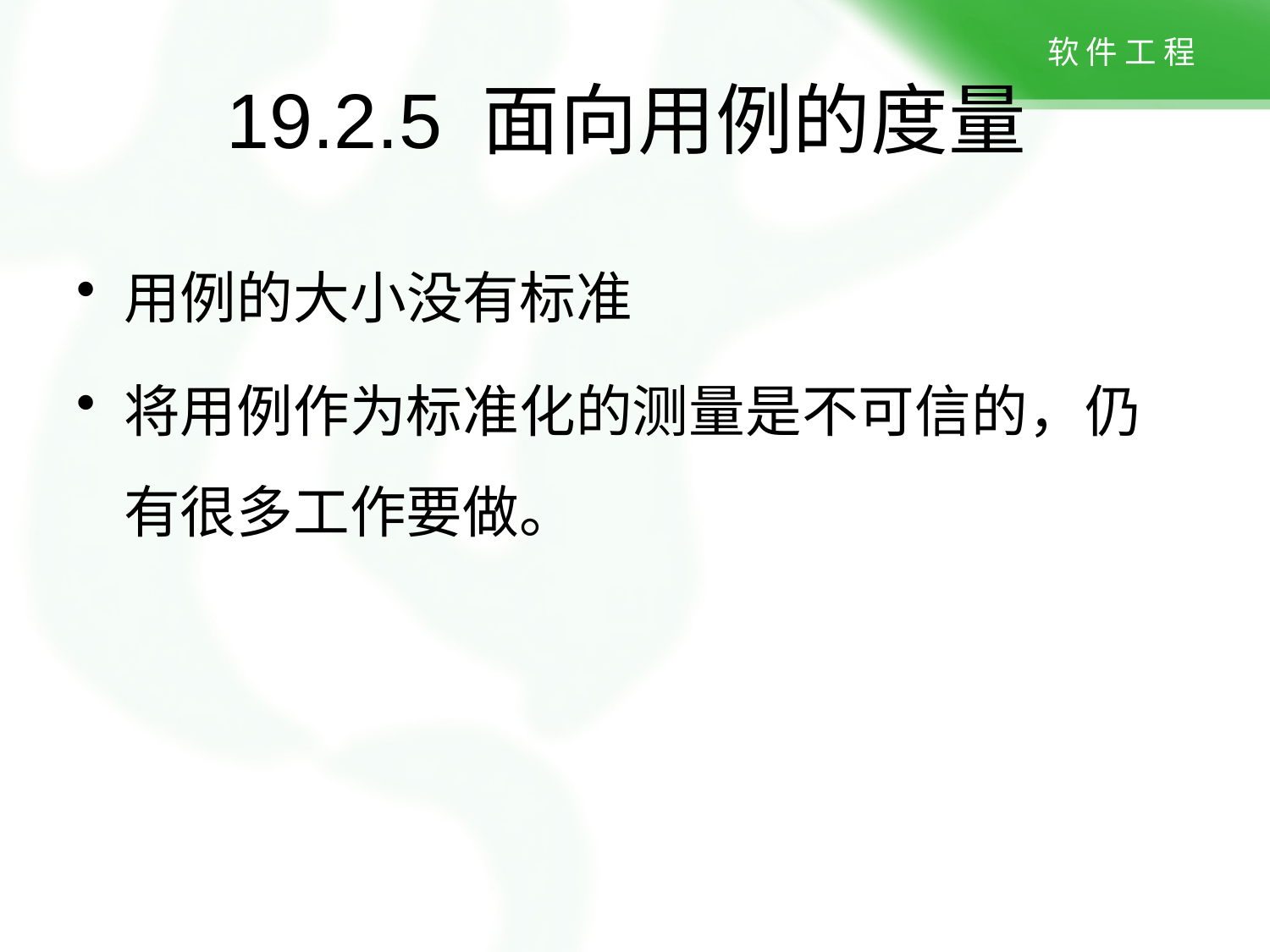

# 19.2.5 面向用例的度量
用例的大小没有标准
将用例作为标准化的测量是不可信的，仍有很多工作要做。